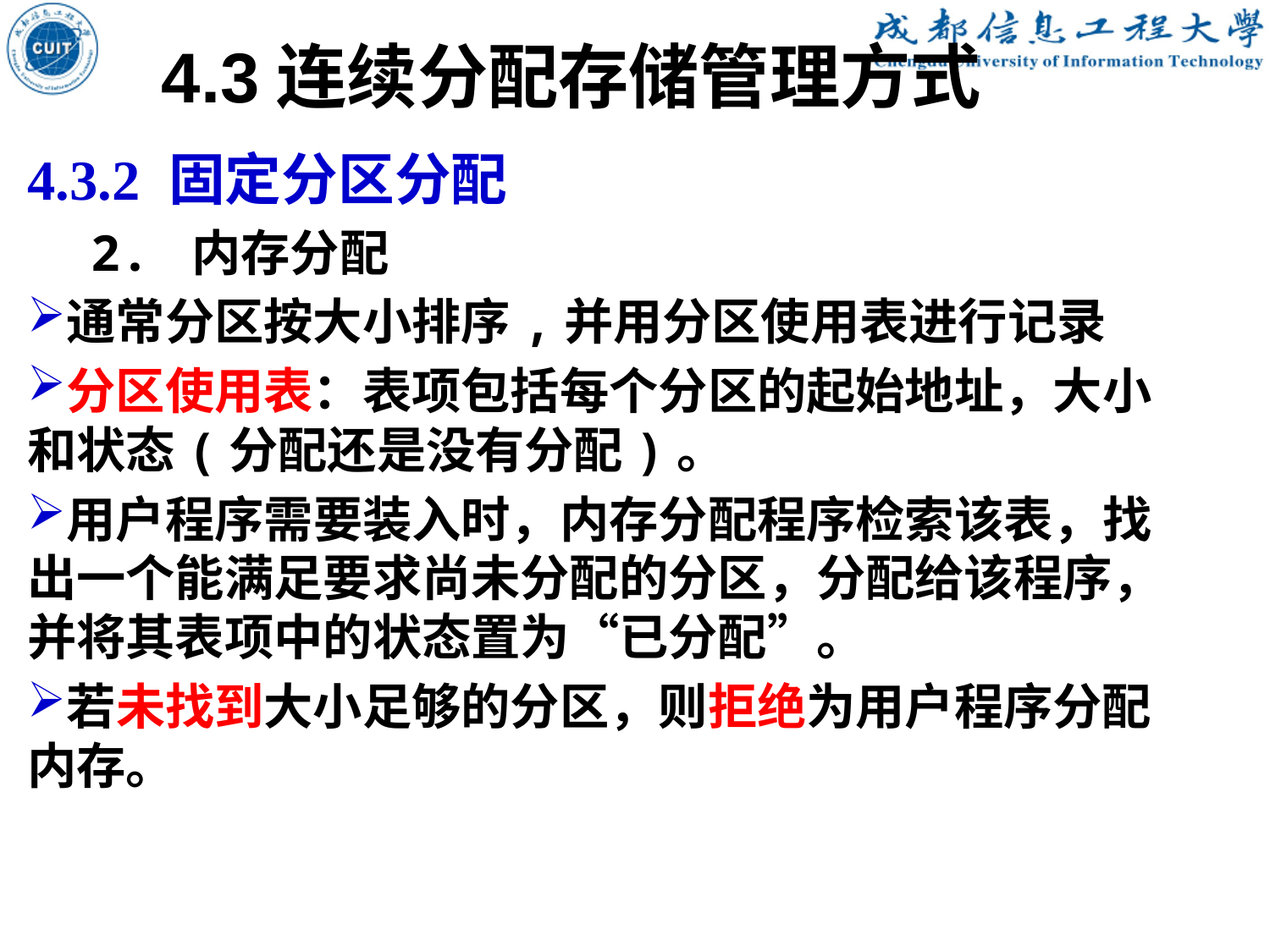

4.3连续分配存储管理方式
4.3.2 固定分区分配
2. 内存分配
通常分区按大小排序,并用分区使用表进行记录
分区使用表：表项包括每个分区的起始地址，大小和状态(分配还是没有分配)。
用户程序需要装入时，内存分配程序检索该表，找出一个能满足要求尚未分配的分区，分配给该程序，并将其表项中的状态置为“已分配”。
若未找到大小足够的分区，则拒绝为用户程序分配内存。